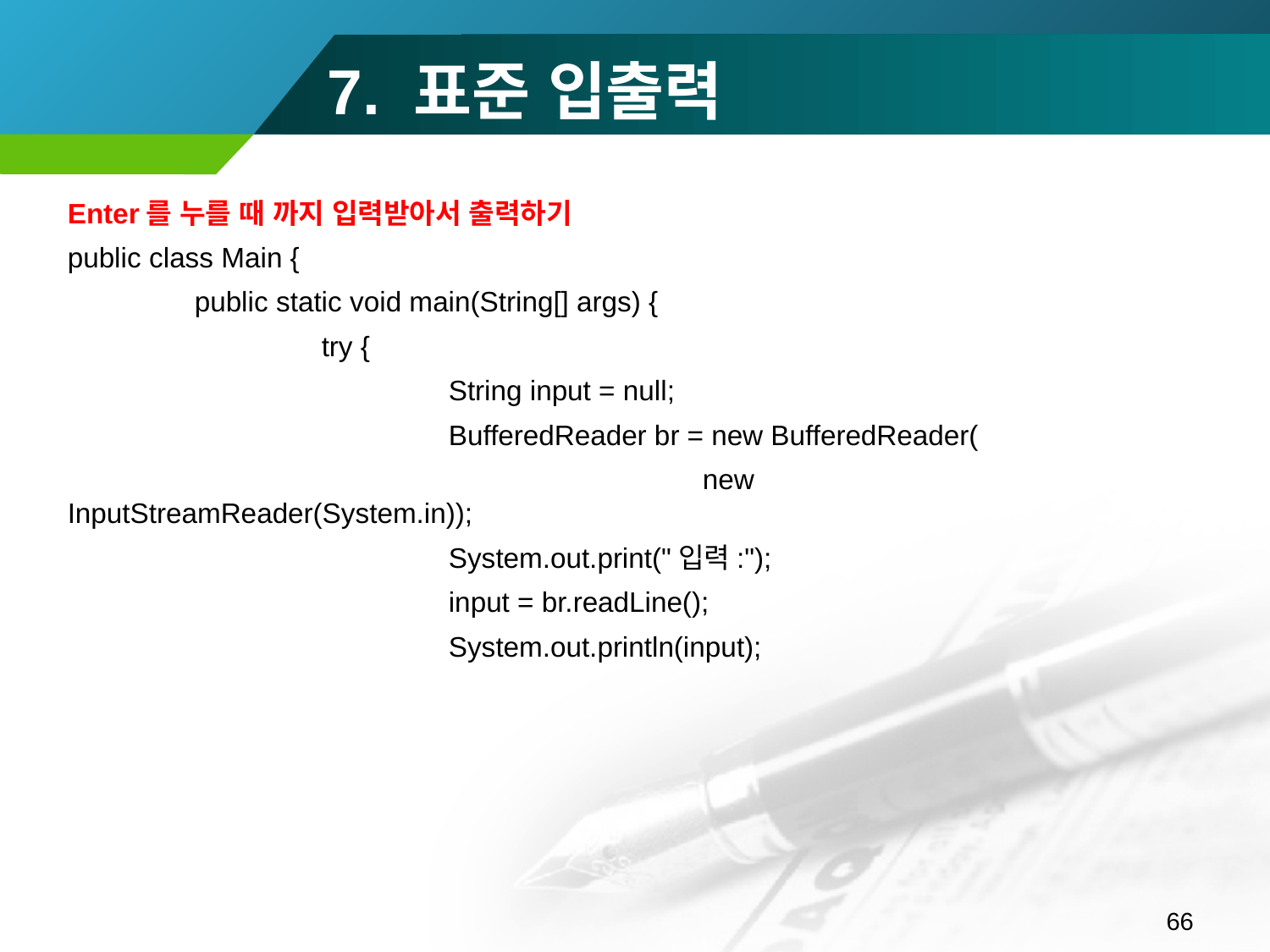

7. 표준 입출력
Enter를 누를 때 까지 입력받아서 출력하기
public class Main {
	public static void main(String[] args) {
		try {
			String input = null;
			BufferedReader br = new BufferedReader(
					new InputStreamReader(System.in));
			System.out.print("입력:");
			input = br.readLine();
			System.out.println(input);

66